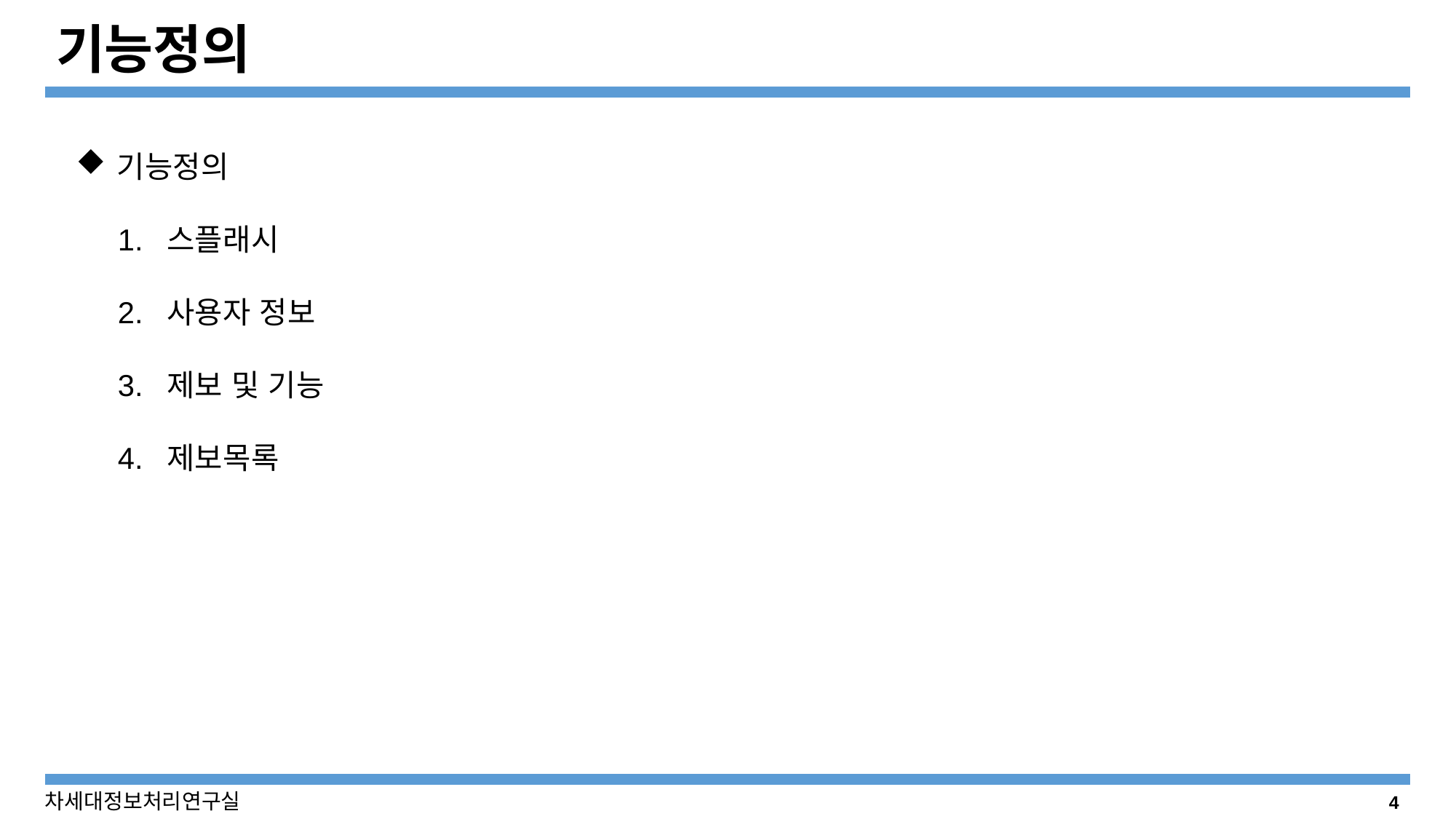

# 기능정의
기능정의
     1.  스플래시
     2.  사용자 정보
     3.  제보 및 기능
     4.  제보목록

4